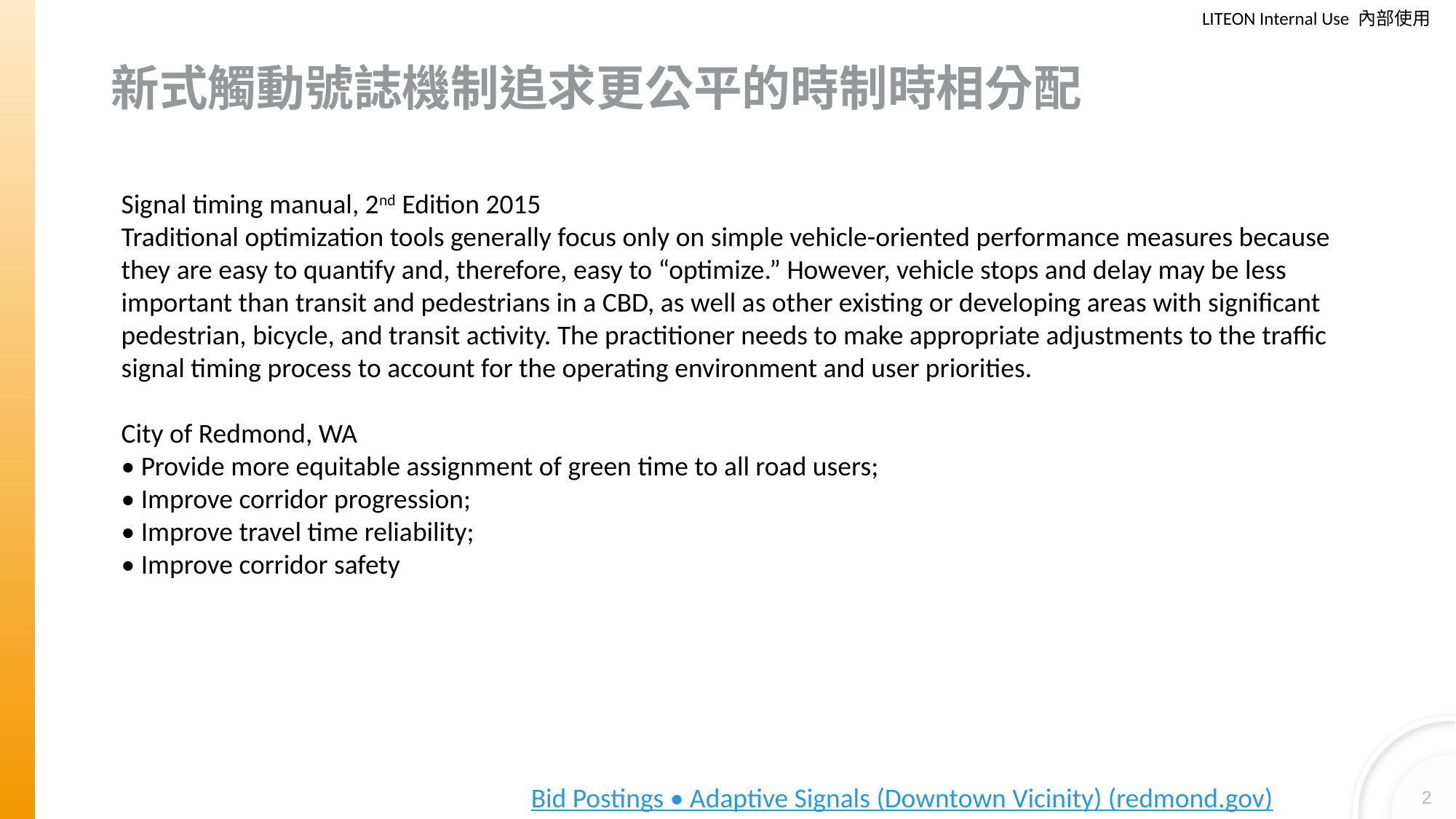

# 新式觸動號誌機制追求更公平的時制時相分配
Signal timing manual, 2nd Edition 2015
Traditional optimization tools generally focus only on simple vehicle-oriented performance measures because they are easy to quantify and, therefore, easy to “optimize.” However, vehicle stops and delay may be less important than transit and pedestrians in a CBD, as well as other existing or developing areas with significant pedestrian, bicycle, and transit activity. The practitioner needs to make appropriate adjustments to the traffic signal timing process to account for the operating environment and user priorities.

City of Redmond, WA
• Provide more equitable assignment of green time to all road users;
• Improve corridor progression;
• Improve travel time reliability;
• Improve corridor safety
Bid Postings • Adaptive Signals (Downtown Vicinity) (redmond.gov)
2